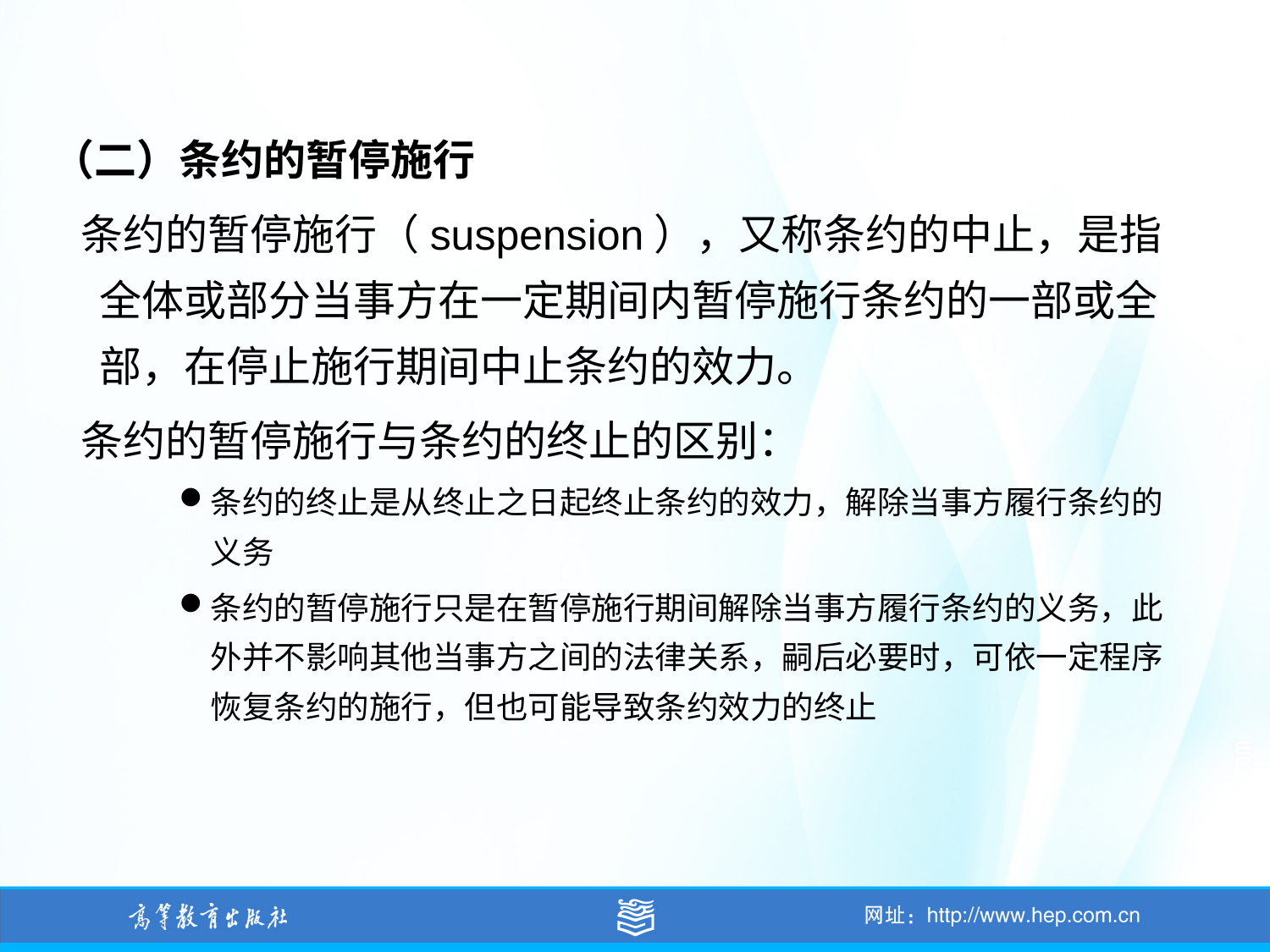

（二）条约的暂停施行
  条约的暂停施行（suspension），又称条约的中止，是指全体或部分当事方在一定期间内暂停施行条约的一部或全部，在停止施行期间中止条约的效力。
  条约的暂停施行与条约的终止的区别：
条约的终止是从终止之日起终止条约的效力，解除当事方履行条约的义务
条约的暂停施行只是在暂停施行期间解除当事方履行条约的义务，此外并不影响其他当事方之间的法律关系，嗣后必要时，可依一定程序恢复条约的施行，但也可能导致条约效力的终止